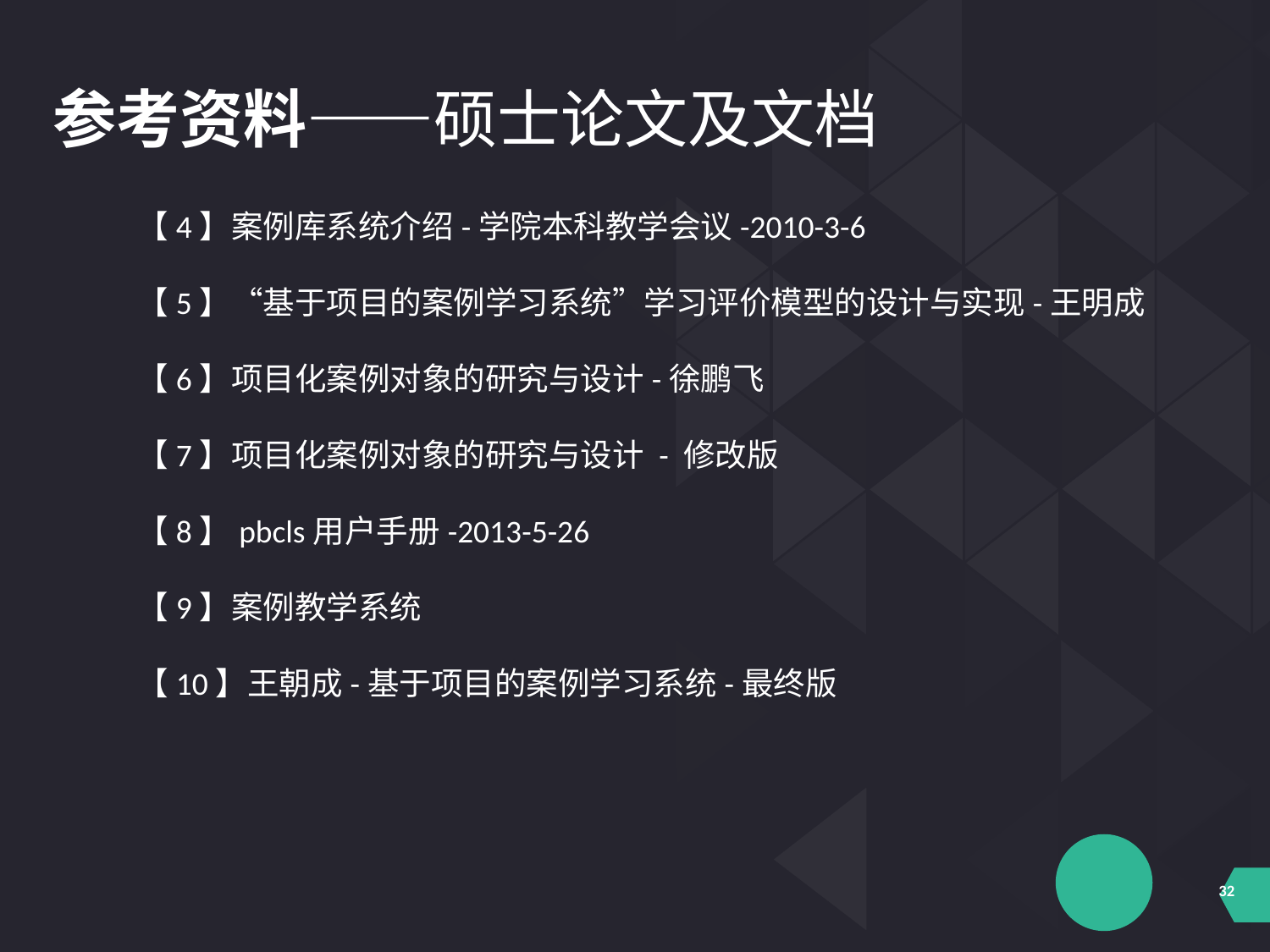

参考资料——硕士论文及文档

【4】案例库系统介绍-学院本科教学会议-2010-3-6

【5】“基于项目的案例学习系统”学习评价模型的设计与实现-王明成

【6】项目化案例对象的研究与设计-徐鹏飞

【7】项目化案例对象的研究与设计 - 修改版

【8】pbcls用户手册-2013-5-26

【9】案例教学系统

【10】王朝成-基于项目的案例学习系统-最终版